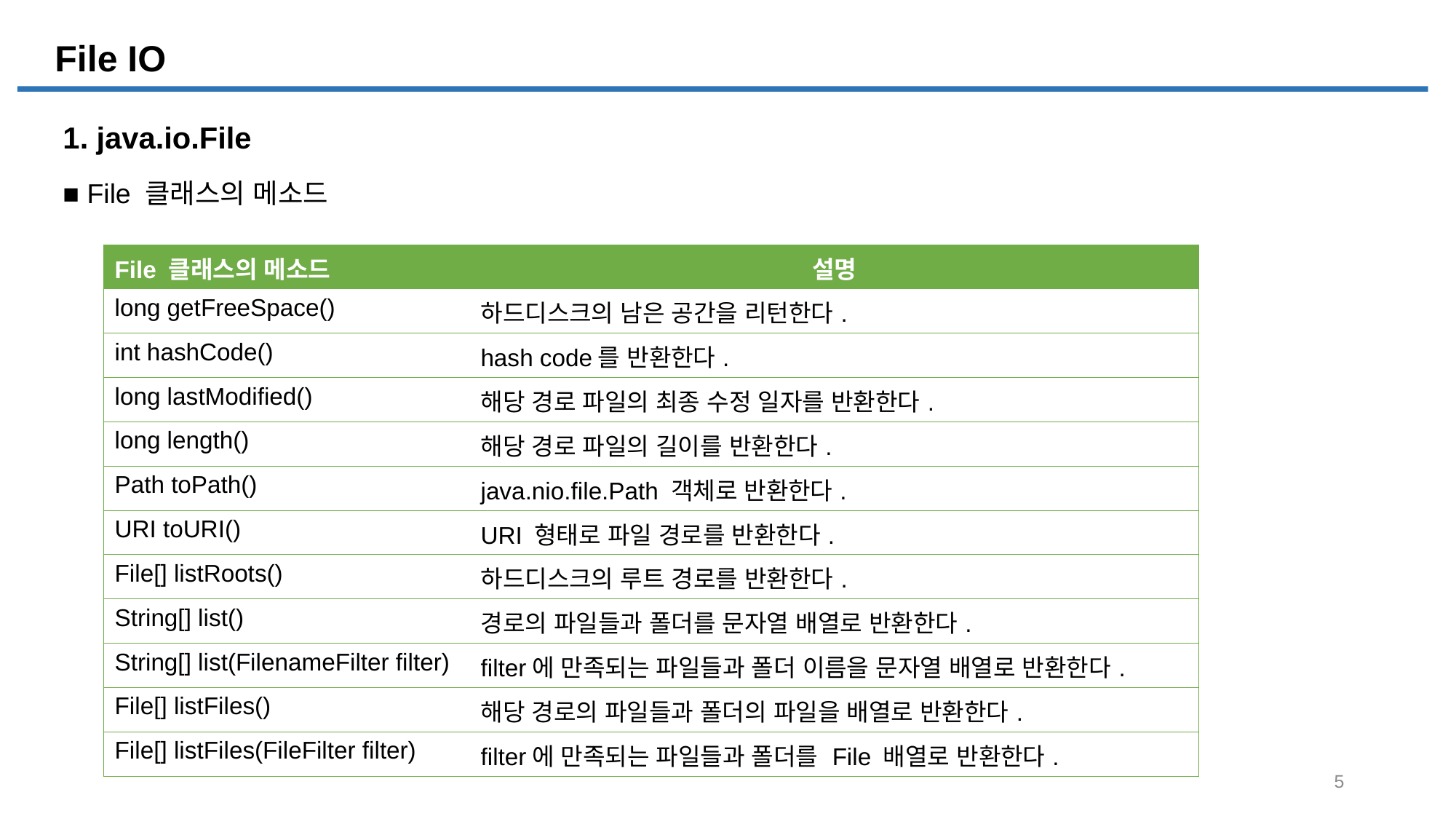

File IO

1. java.io.File
■ File 클래스의 메소드
| File 클래스의 메소드 | 설명 |
| --- | --- |
| long getFreeSpace() | 하드디스크의 남은 공간을 리턴한다. |
| int hashCode() | hash code를 반환한다. |
| long lastModified() | 해당 경로 파일의 최종 수정 일자를 반환한다. |
| long length() | 해당 경로 파일의 길이를 반환한다. |
| Path toPath() | java.nio.file.Path 객체로 반환한다. |
| URI toURI() | URI 형태로 파일 경로를 반환한다. |
| File[] listRoots() | 하드디스크의 루트 경로를 반환한다. |
| String[] list() | 경로의 파일들과 폴더를 문자열 배열로 반환한다. |
| String[] list(FilenameFilter filter) | filter에 만족되는 파일들과 폴더 이름을 문자열 배열로 반환한다. |
| File[] listFiles() | 해당 경로의 파일들과 폴더의 파일을 배열로 반환한다. |
| File[] listFiles(FileFilter filter) | filter에 만족되는 파일들과 폴더를 File 배열로 반환한다. |
5